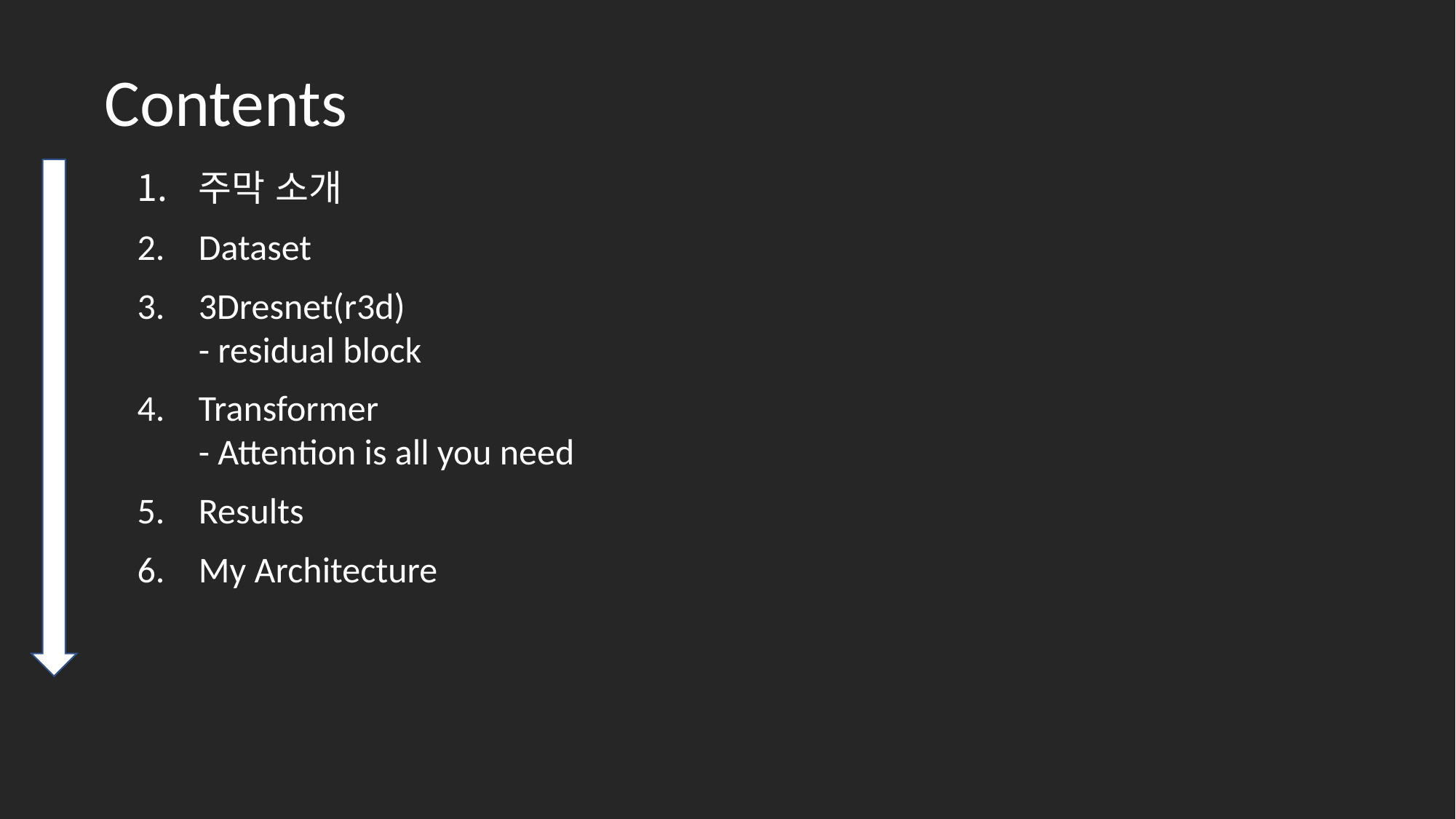

# Contents

주막 소개
Dataset
3Dresnet(r3d)
- residual block
Transformer
- Attention is all you need
Results
My Architecture